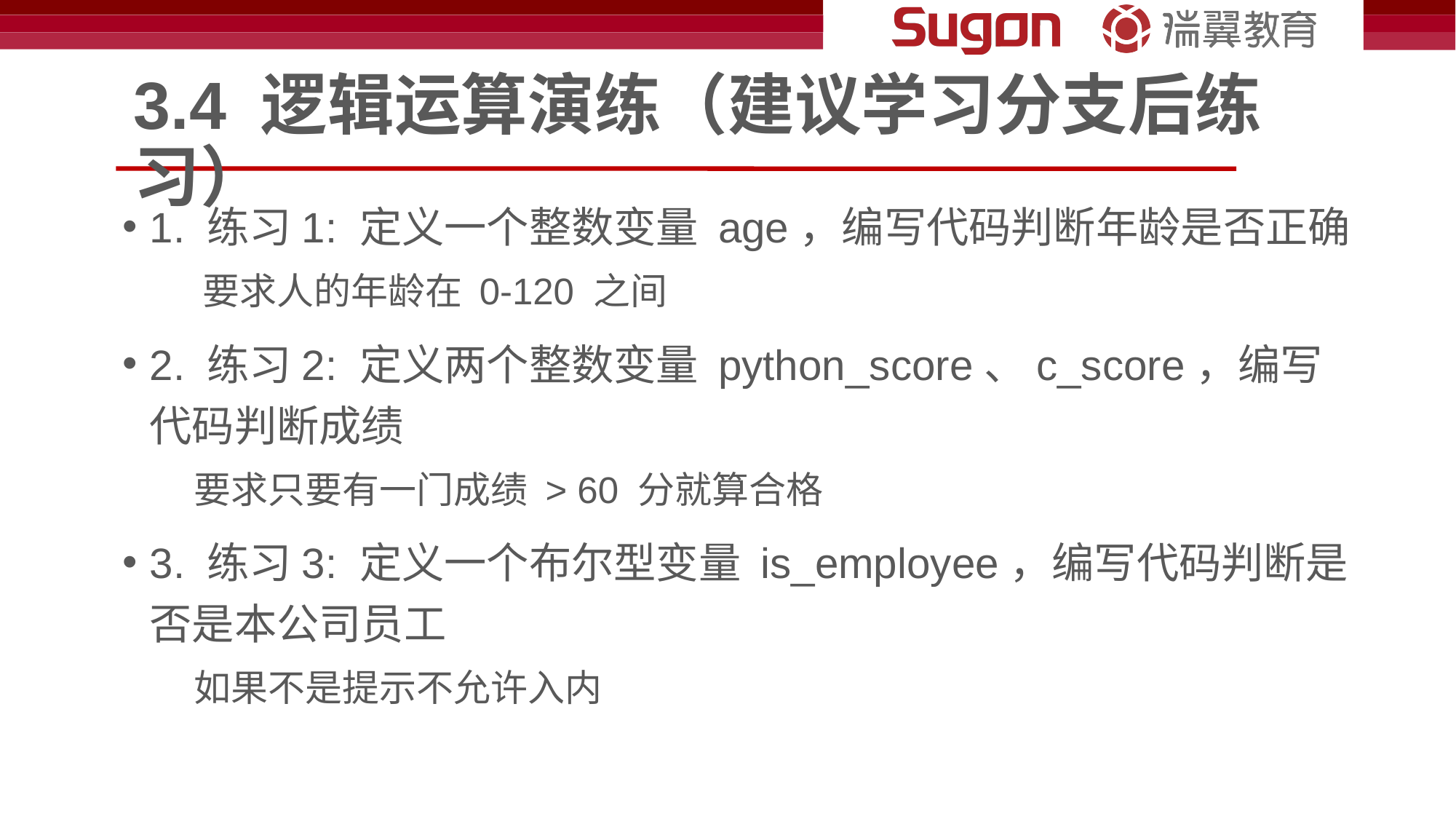

# 3.4 逻辑运算演练（建议学习分支后练习）
1. 练习1: 定义一个整数变量 age，编写代码判断年龄是否正确
  要求人的年龄在 0-120 之间
2. 练习2: 定义两个整数变量 python_score、c_score，编写代码判断成绩
 要求只要有一门成绩 > 60 分就算合格
3. 练习3: 定义一个布尔型变量 is_employee，编写代码判断是否是本公司员工
 如果不是提示不允许入内